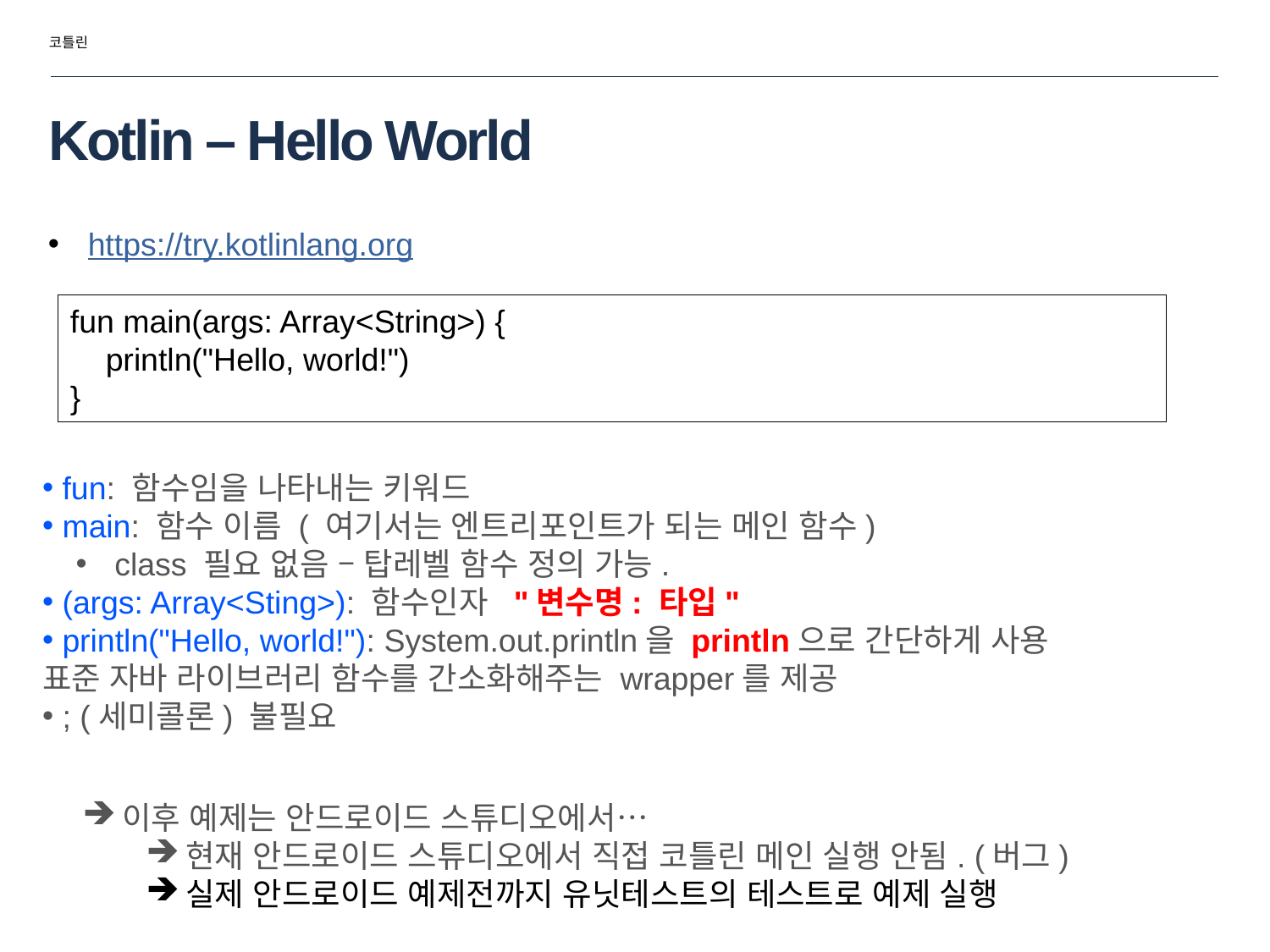

코틀린
# Kotlin – Hello World

https://try.kotlinlang.org

fun main(args: Array<String>) {
    println("Hello, world!")
}
 fun: 함수임을 나타내는 키워드
 main: 함수 이름 ( 여기서는 엔트리포인트가 되는 메인 함수)
 class 필요 없음 – 탑레벨 함수 정의 가능.
 (args: Array<Sting>): 함수인자  "변수명: 타입"
 println("Hello, world!"): System.out.println을 println으로 간단하게 사용
표준 자바 라이브러리 함수를 간소화해주는 wrapper를 제공
 ; (세미콜론) 불필요

이후 예제는 안드로이드 스튜디오에서…
현재 안드로이드 스튜디오에서 직접 코틀린 메인 실행 안됨. (버그)
실제 안드로이드 예제전까지 유닛테스트의 테스트로 예제 실행